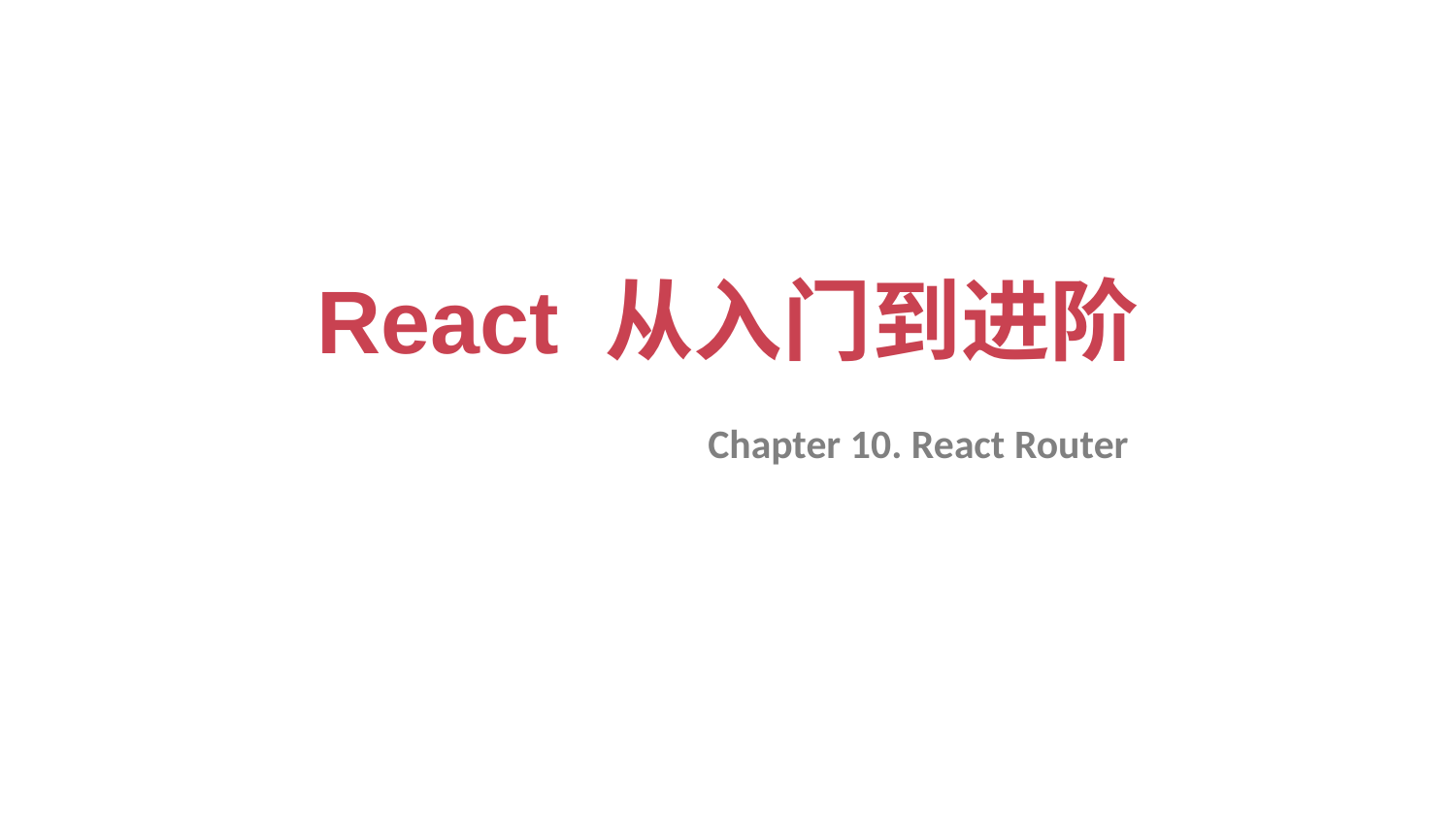

# React 从入门到进阶
Chapter 10. React Router